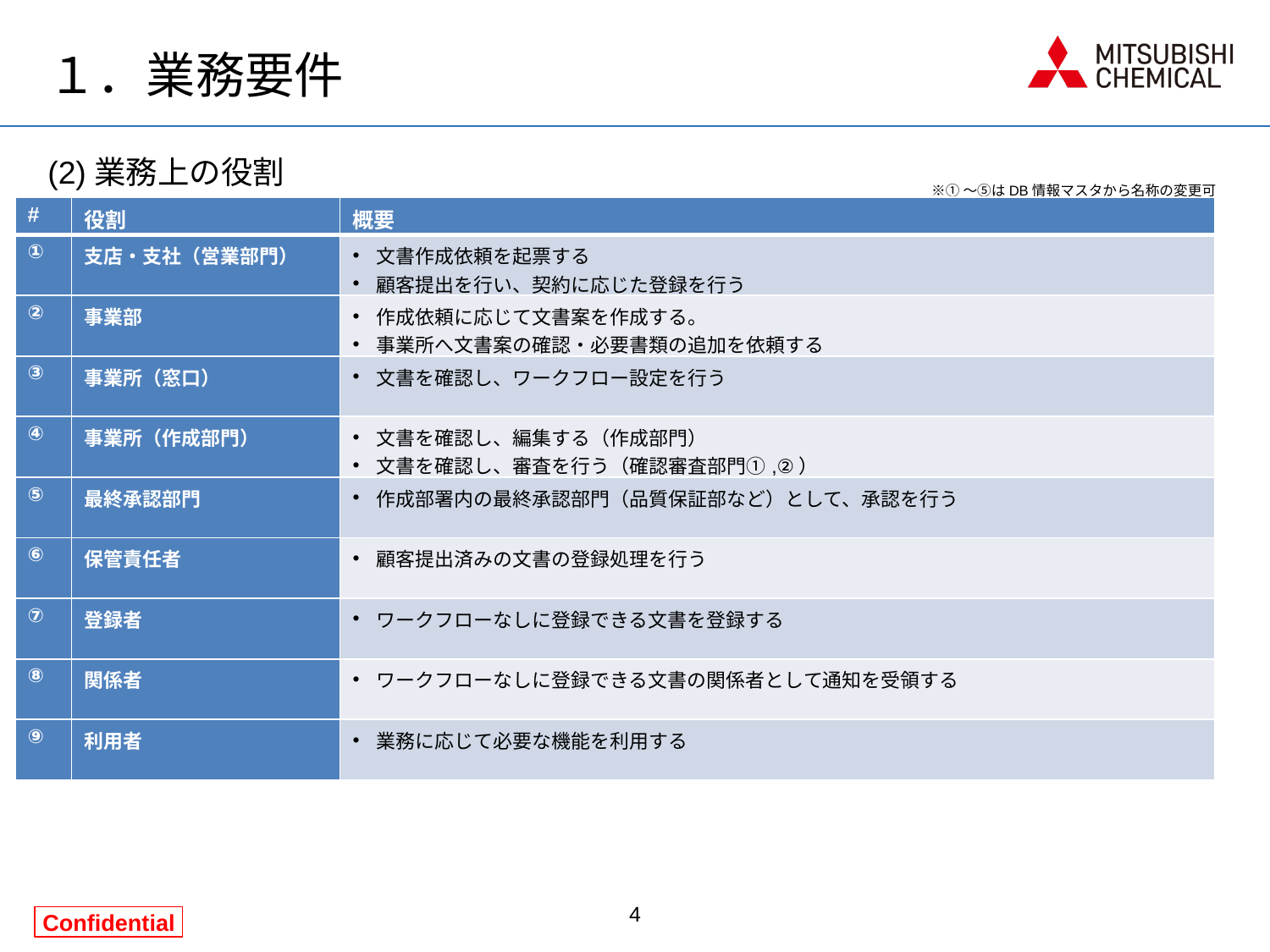

# １．業務要件
(2)業務上の役割
※①～⑤はDB情報マスタから名称の変更可能
| # | 役割 | 概要 |
| --- | --- | --- |
| ① | 支店・支社（営業部門） | 文書作成依頼を起票する 顧客提出を行い、契約に応じた登録を行う |
| ② | 事業部 | 作成依頼に応じて文書案を作成する。 事業所へ文書案の確認・必要書類の追加を依頼する |
| ③ | 事業所（窓口） | 文書を確認し、ワークフロー設定を行う |
| ④ | 事業所（作成部門） | 文書を確認し、編集する（作成部門） 文書を確認し、審査を行う（確認審査部門①,②） |
| ⑤ | 最終承認部門 | 作成部署内の最終承認部門（品質保証部など）として、承認を行う |
| ⑥ | 保管責任者 | 顧客提出済みの文書の登録処理を行う |
| ⑦ | 登録者 | ワークフローなしに登録できる文書を登録する |
| ⑧ | 関係者 | ワークフローなしに登録できる文書の関係者として通知を受領する |
| ⑨ | 利用者 | 業務に応じて必要な機能を利用する |
4